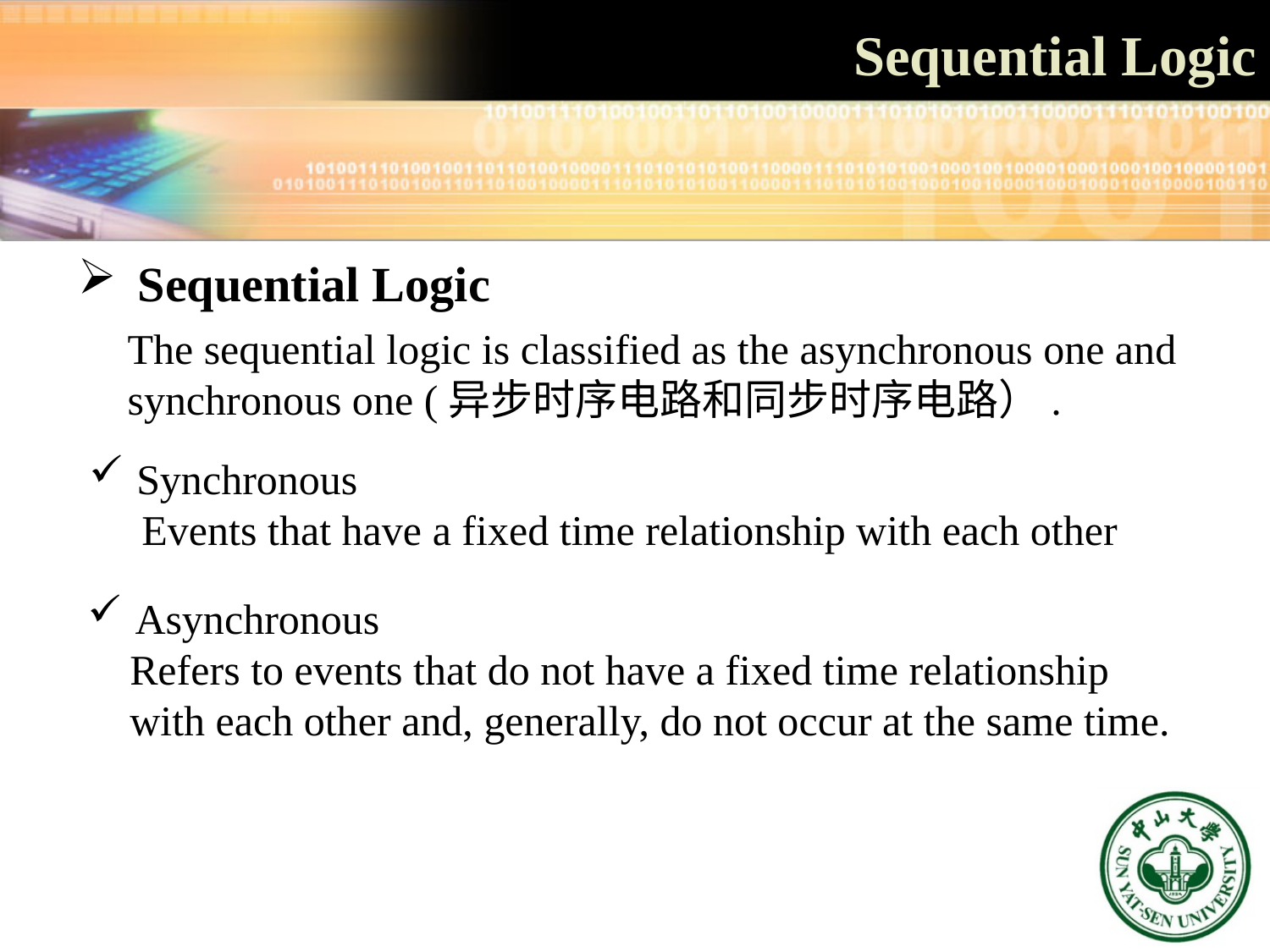

# Sequential Logic
 Sequential Logic
The sequential logic is classified as the asynchronous one and synchronous one (异步时序电路和同步时序电路）.
Synchronous
     Events that have a fixed time relationship with each other
Asynchronous
    Refers to events that do not have a fixed time relationship
    with each other and, generally, do not occur at the same time.